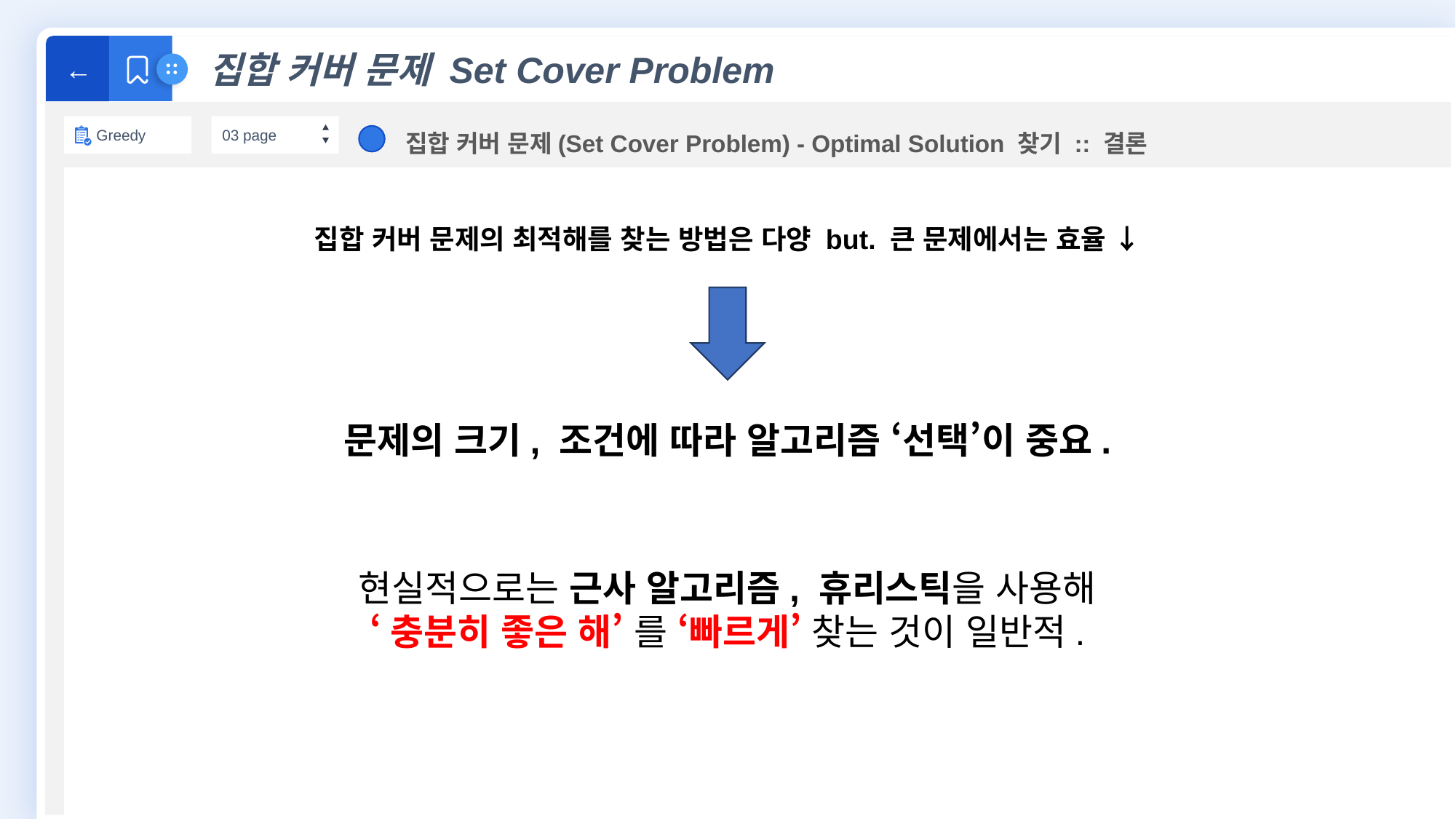

←

집합 커버 문제 Set Cover Problem
Greedy
03 page

집합 커버 문제(Set Cover Problem) - Optimal Solution 찾기 :: 결론

집합 커버 문제의 최적해를 찾는 방법은 다양 but. 큰 문제에서는 효율 ↓

문제의 크기, 조건에 따라 알고리즘 ‘선택’이 중요.
현실적으로는 근사 알고리즘, 휴리스틱을 사용해
‘충분히 좋은 해’ 를 ‘빠르게’ 찾는 것이 일반적.